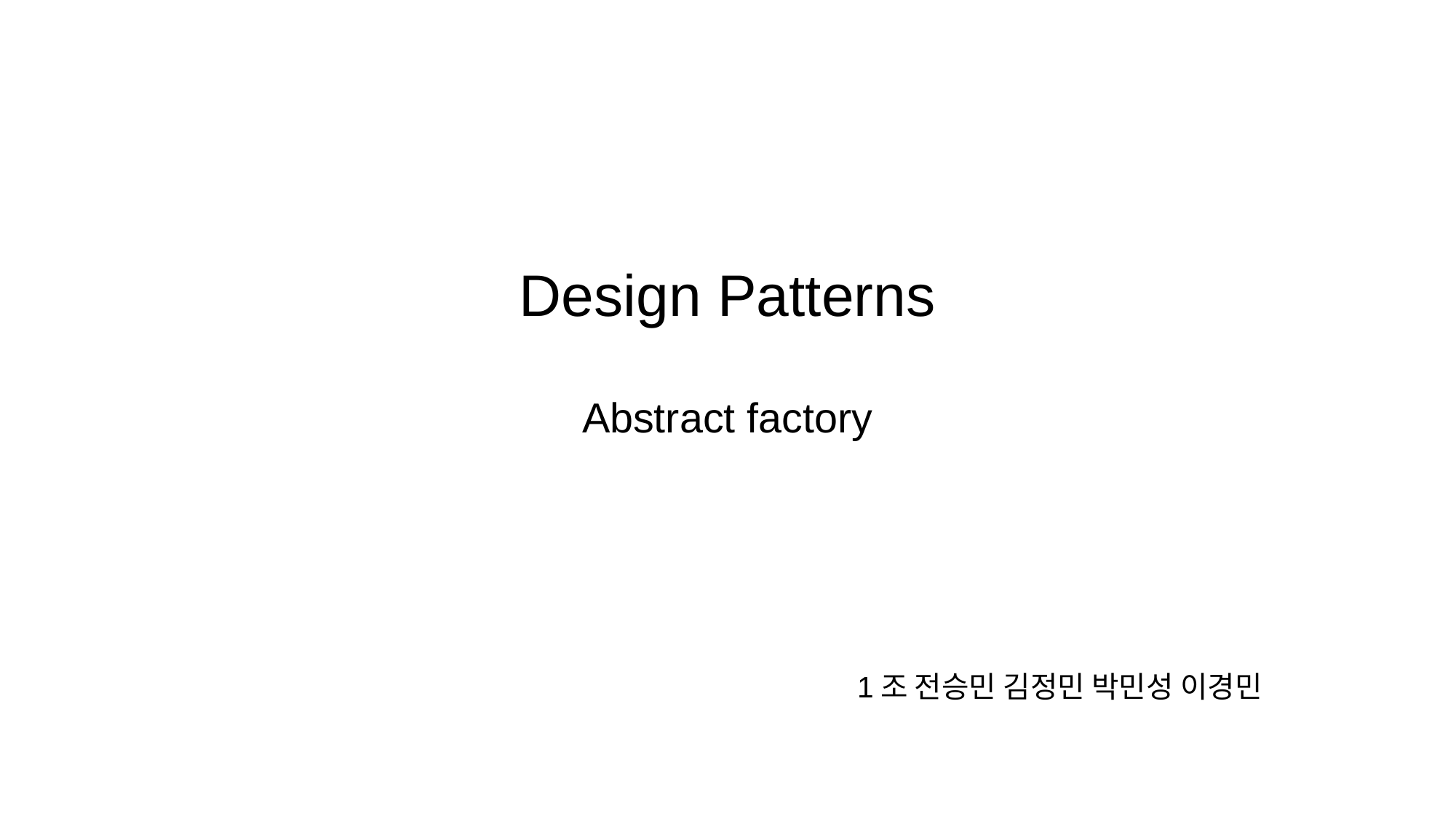

# Design Patterns Abstract factory

1조 전승민 김정민 박민성 이경민